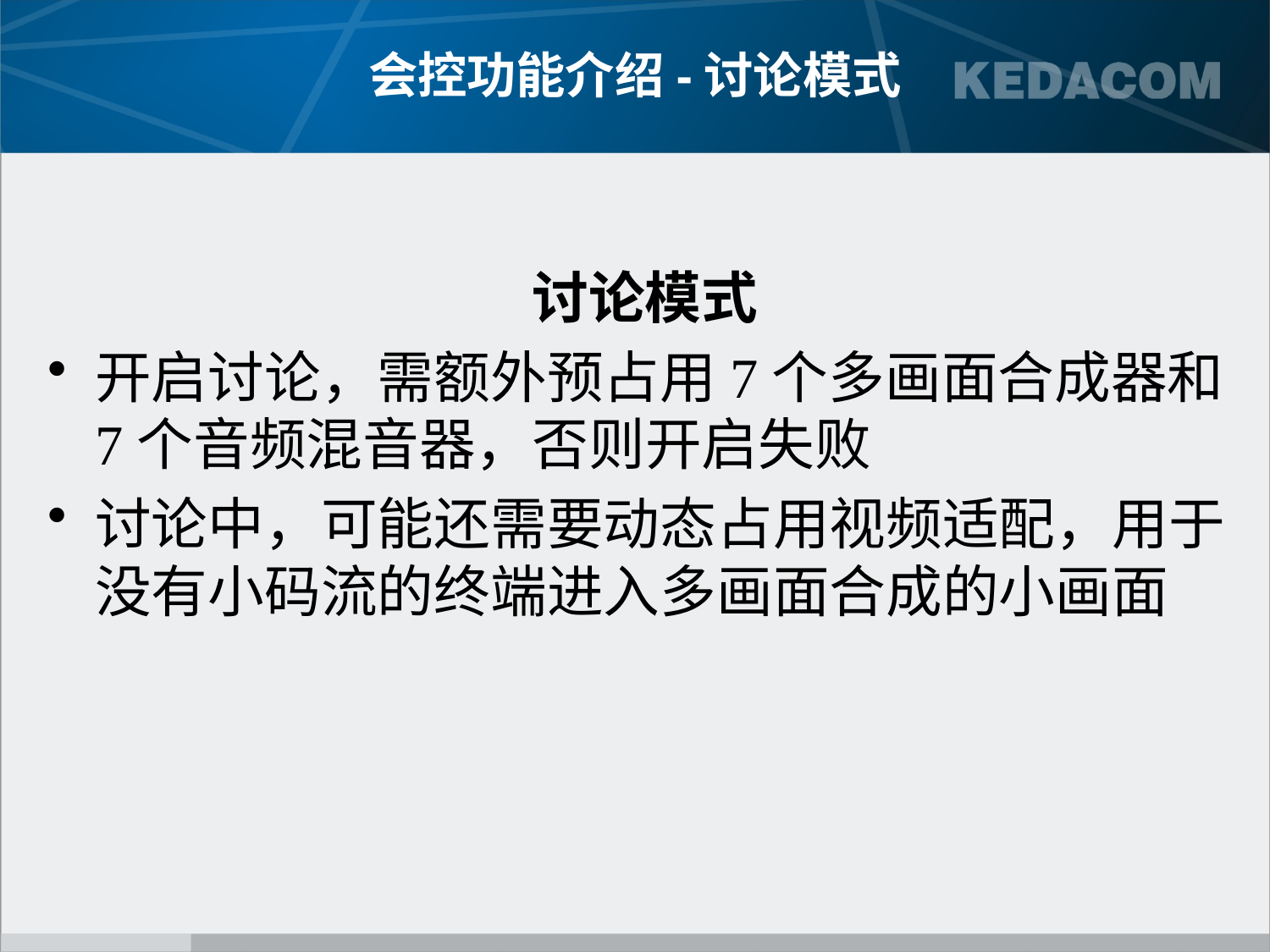

# 会控功能介绍-讨论模式
讨论模式
开启讨论，需额外预占用7个多画面合成器和7个音频混音器，否则开启失败
讨论中，可能还需要动态占用视频适配，用于没有小码流的终端进入多画面合成的小画面